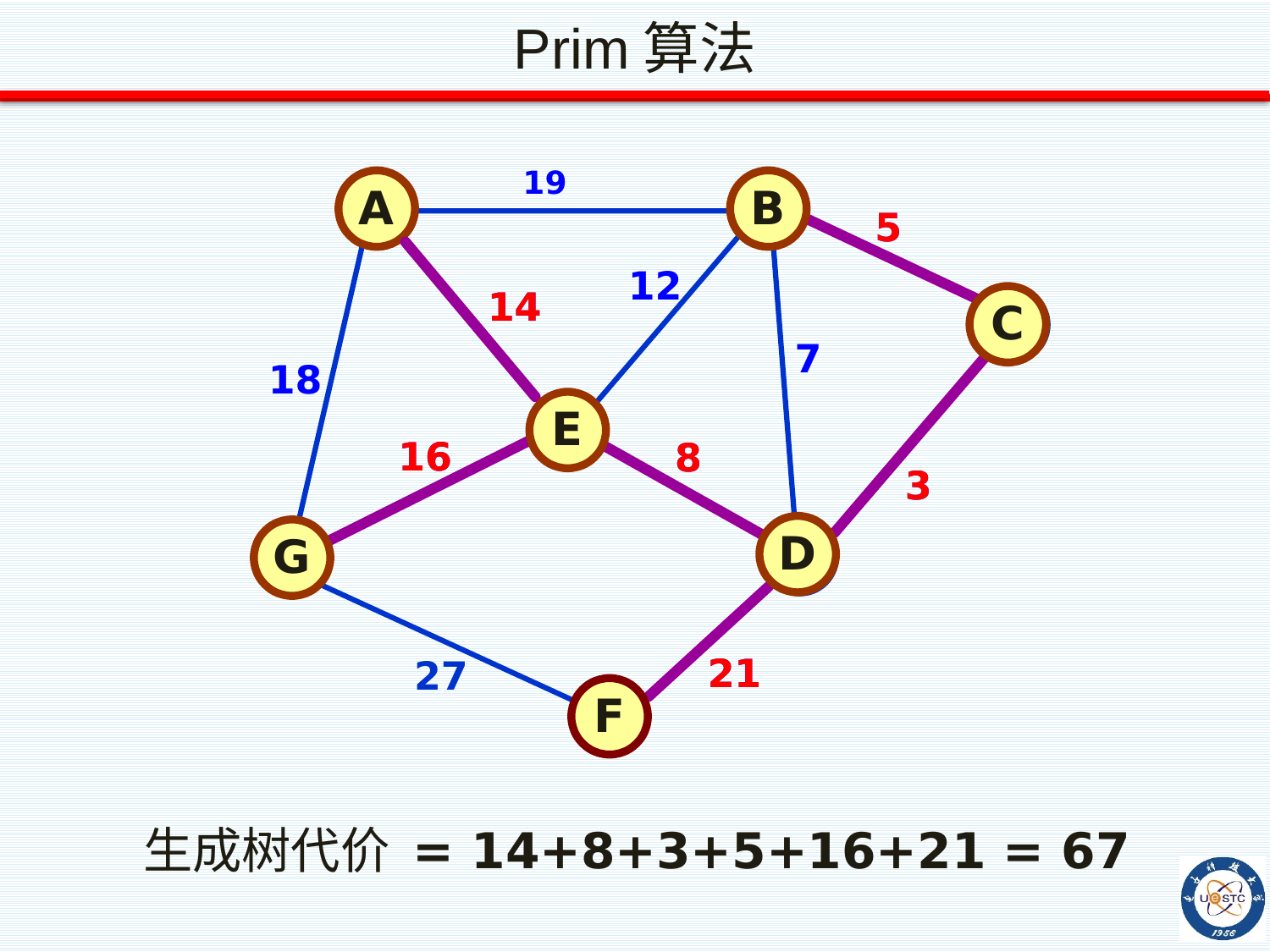

Prim算法
19
A
B
A
B
5
5

12
14
14
C
C
7
18

E
E
16
16
8
8

3
3
D
G
G
D

21
21
27
F
F
生成树代价 = 14+8+3+5+16+21 = 67